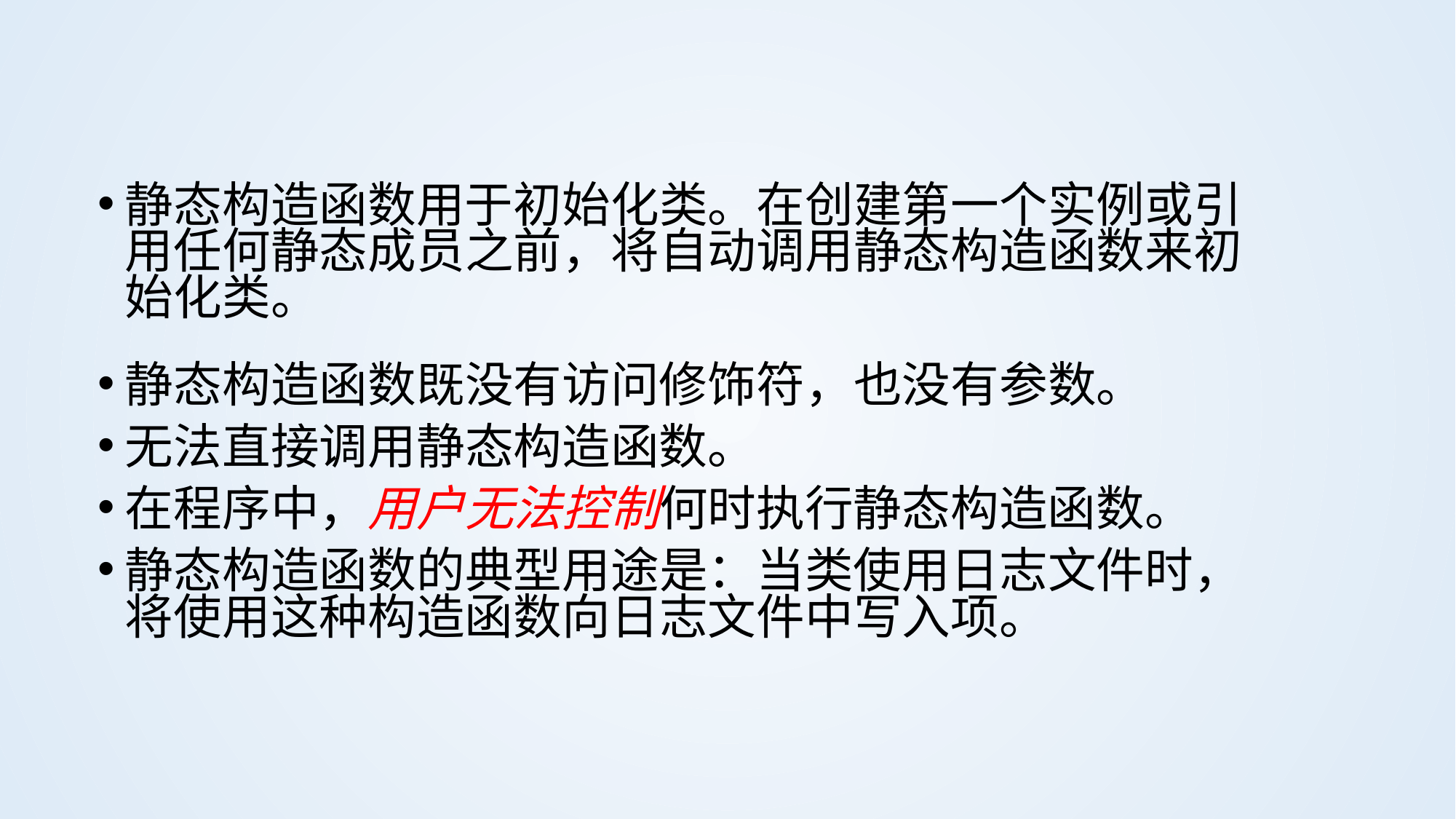

静态构造函数用于初始化类。在创建第一个实例或引用任何静态成员之前，将自动调用静态构造函数来初始化类。

静态构造函数既没有访问修饰符，也没有参数。
无法直接调用静态构造函数。
在程序中，用户无法控制何时执行静态构造函数。
静态构造函数的典型用途是：当类使用日志文件时，将使用这种构造函数向日志文件中写入项。